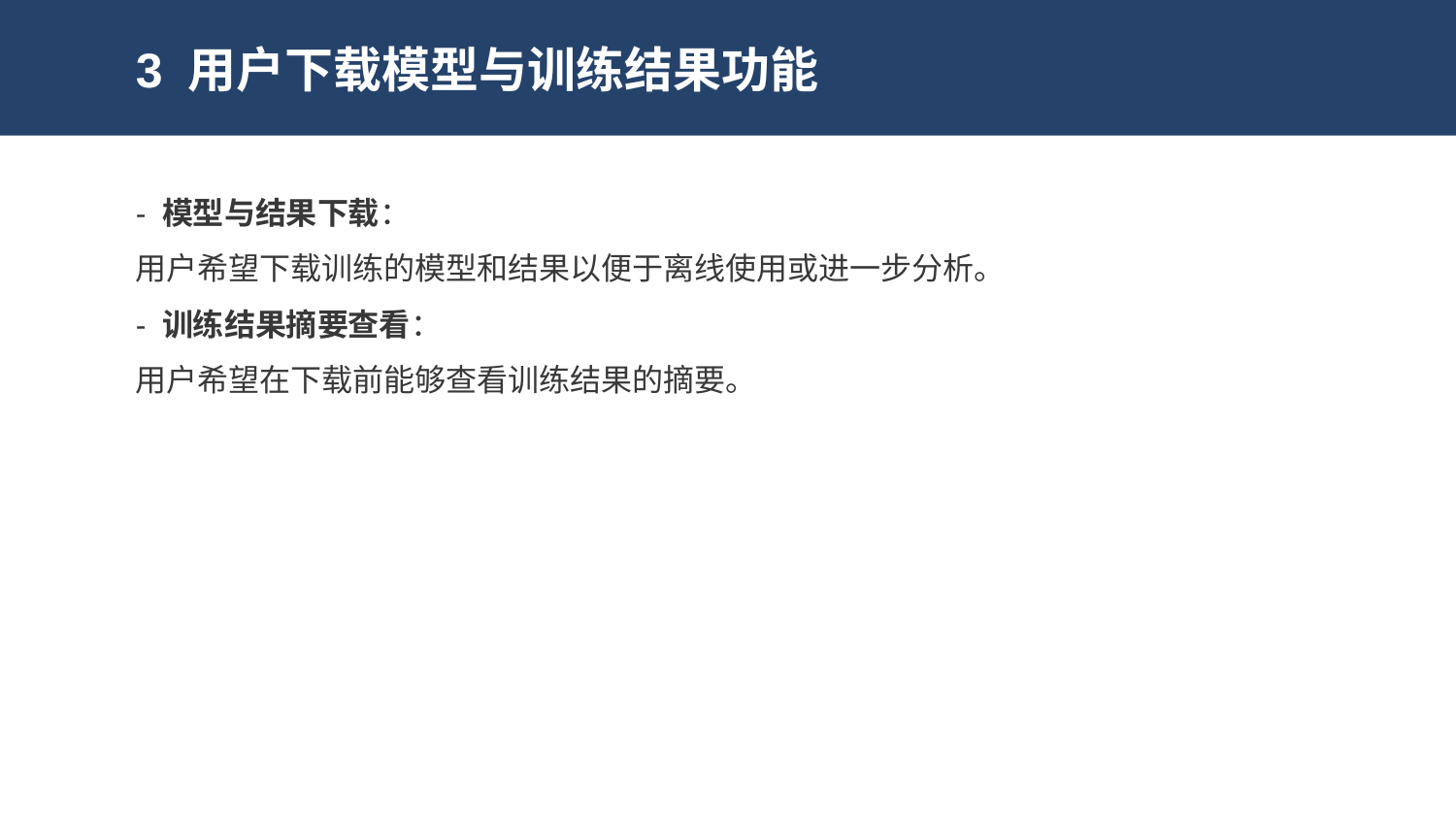

3 用户下载模型与训练结果功能
- 模型与结果下载：
用户希望下载训练的模型和结果以便于离线使用或进一步分析。
- 训练结果摘要查看：
用户希望在下载前能够查看训练结果的摘要。